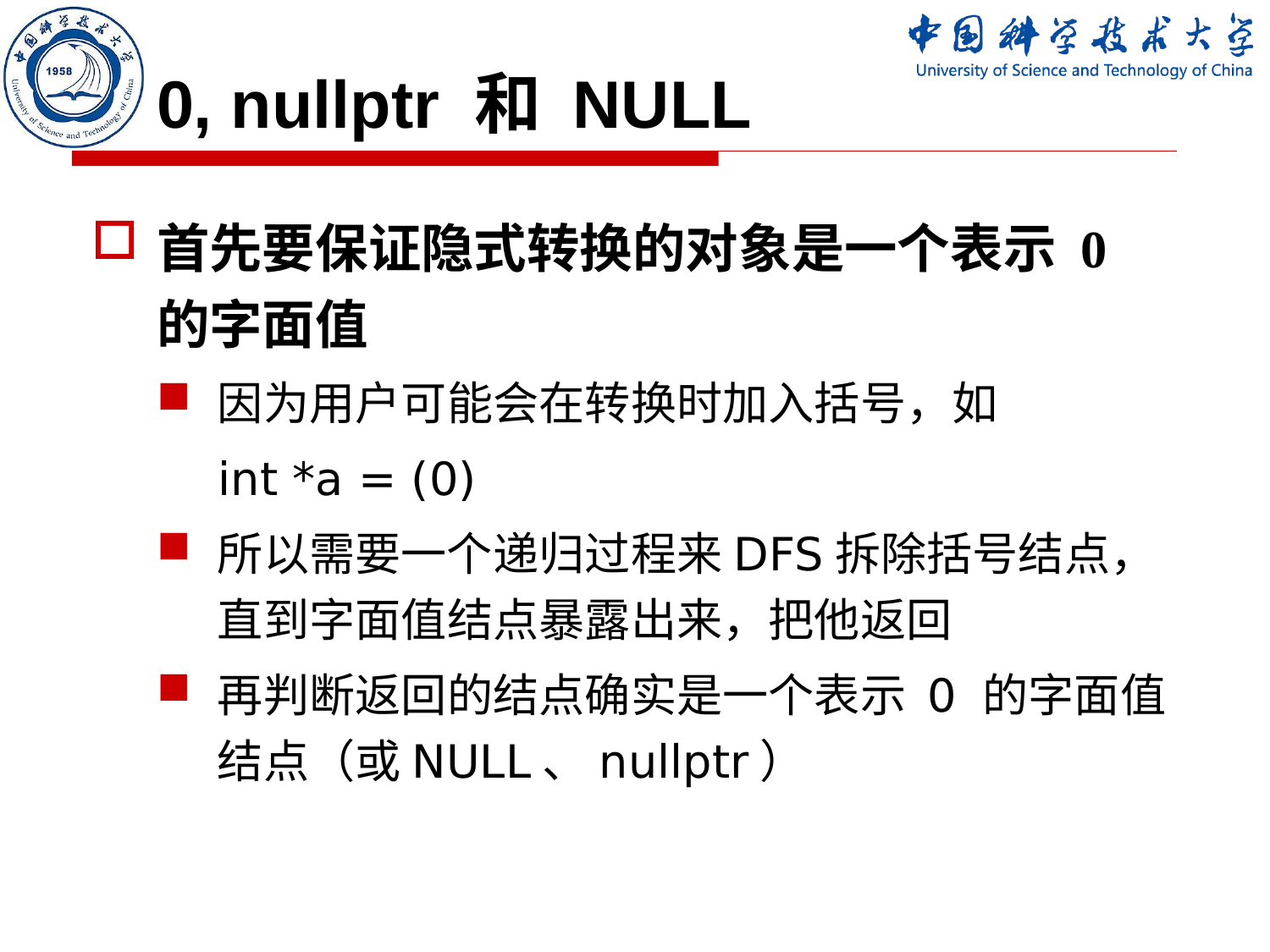

# 0, nullptr 和 NULL
首先要保证隐式转换的对象是一个表示 0 的字面值
因为用户可能会在转换时加入括号，如
	int *a = (0)
所以需要一个递归过程来DFS拆除括号结点，直到字面值结点暴露出来，把他返回
再判断返回的结点确实是一个表示 0 的字面值结点（或NULL、nullptr）

46